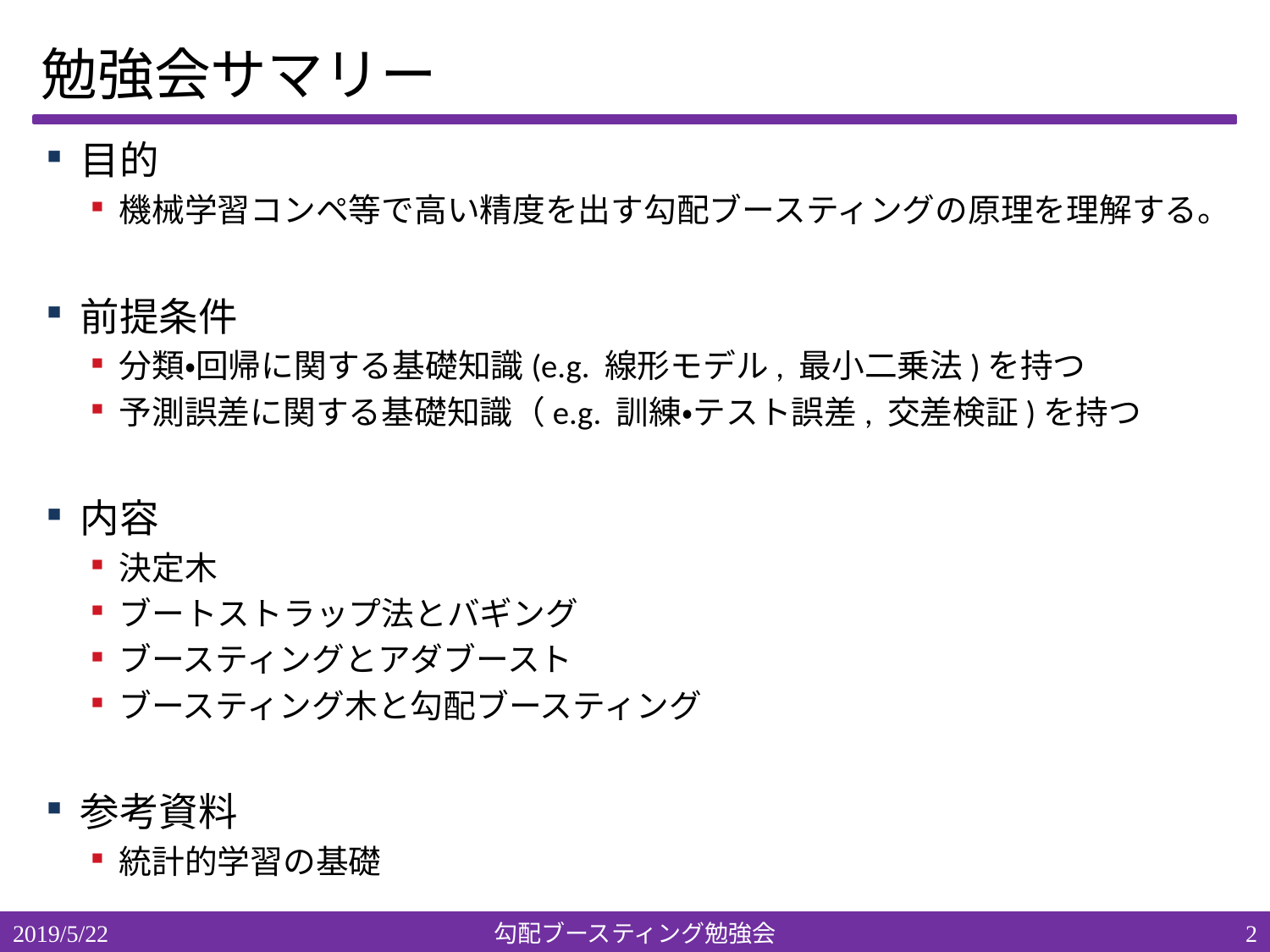

# 勉強会サマリー
目的
機械学習コンペ等で高い精度を出す勾配ブースティングの原理を理解する。

前提条件
分類・回帰に関する基礎知識(e.g. 線形モデル, 最小二乗法)を持つ
予測誤差に関する基礎知識（e.g. 訓練・テスト誤差, 交差検証)を持つ

内容
決定木
ブートストラップ法とバギング
ブースティングとアダブースト
ブースティング木と勾配ブースティング

参考資料
統計的学習の基礎

2019/5/22
勾配ブースティング勉強会
2